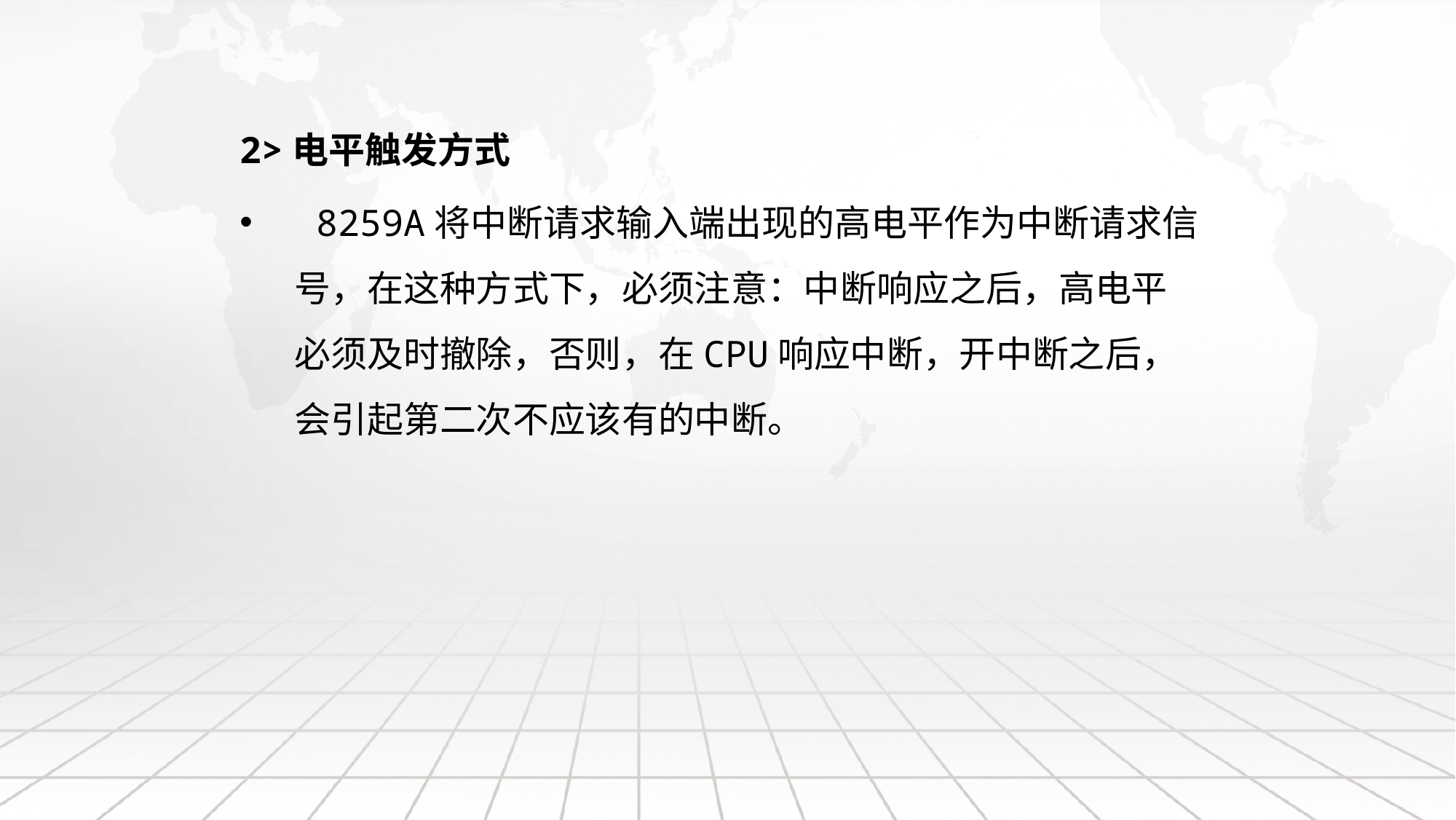

2>电平触发方式
 8259A将中断请求输入端出现的高电平作为中断请求信号，在这种方式下，必须注意：中断响应之后，高电平必须及时撤除，否则，在CPU响应中断，开中断之后，会引起第二次不应该有的中断。